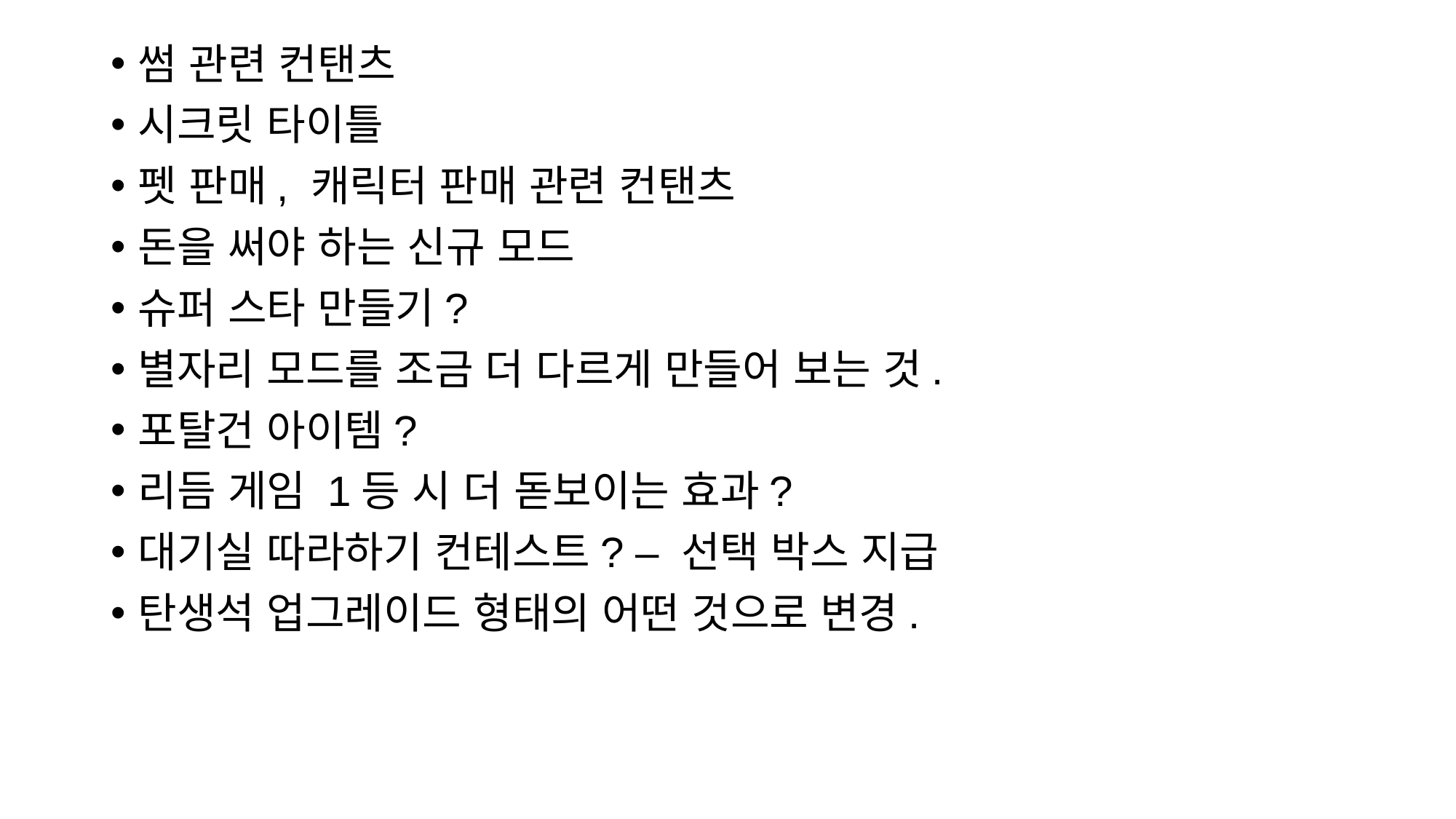

썸 관련 컨탠츠
시크릿 타이틀
펫 판매, 캐릭터 판매 관련 컨탠츠
돈을 써야 하는 신규 모드
슈퍼 스타 만들기?
별자리 모드를 조금 더 다르게 만들어 보는 것.
포탈건 아이템?
리듬 게임 1등 시 더 돋보이는 효과?
대기실 따라하기 컨테스트? – 선택 박스 지급
탄생석 업그레이드 형태의 어떤 것으로 변경.